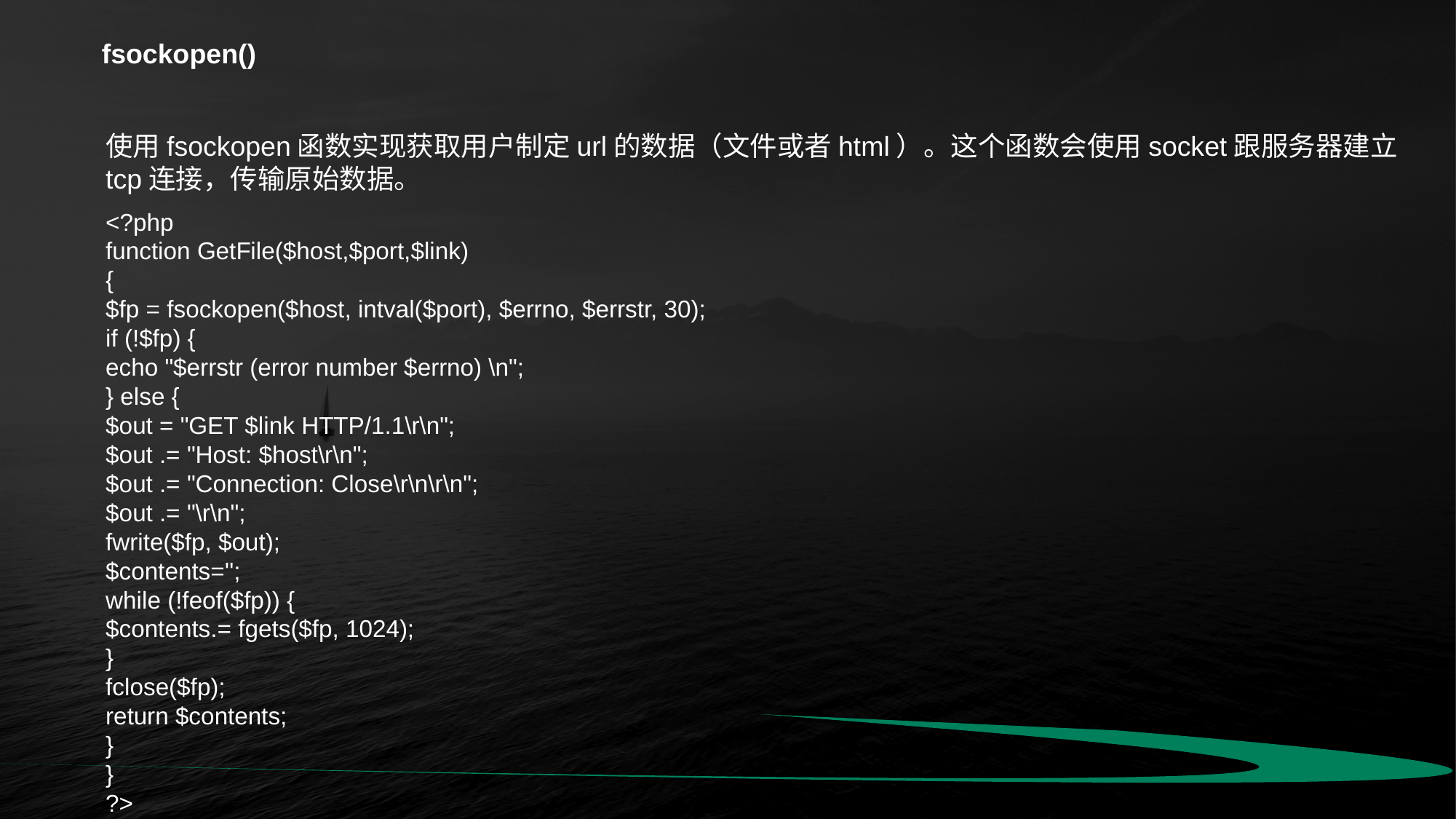

fsockopen()
使用fsockopen函数实现获取用户制定url的数据（文件或者html）。这个函数会使用socket跟服务器建立tcp连接，传输原始数据。
<?php
function GetFile($host,$port,$link)
{
$fp = fsockopen($host, intval($port), $errno, $errstr, 30);
if (!$fp) {
echo "$errstr (error number $errno) \n";
} else {
$out = "GET $link HTTP/1.1\r\n";
$out .= "Host: $host\r\n";
$out .= "Connection: Close\r\n\r\n";
$out .= "\r\n";
fwrite($fp, $out);
$contents='';
while (!feof($fp)) {
$contents.= fgets($fp, 1024);
}
fclose($fp);
return $contents;
}
}
?>